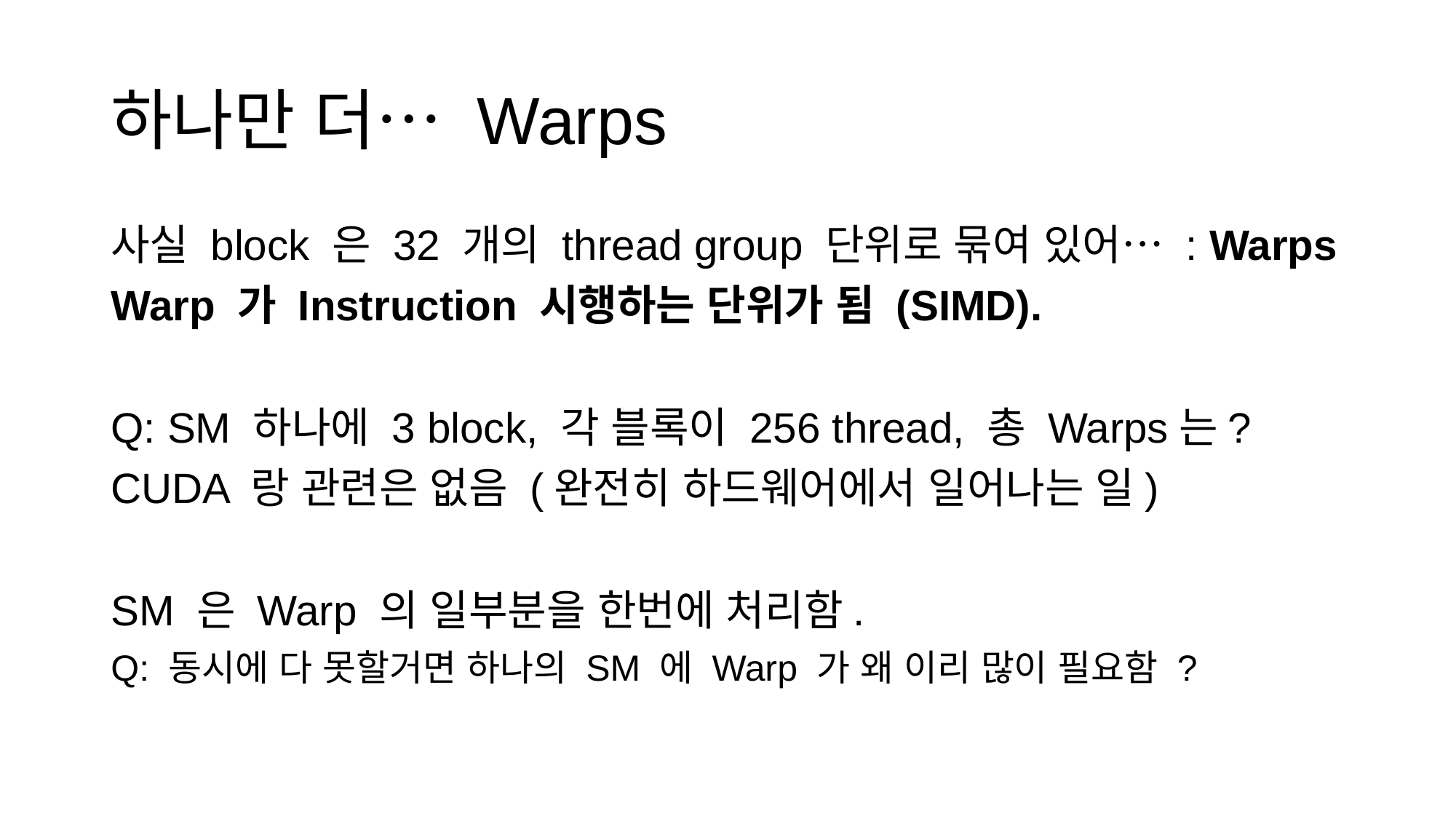

# 하나만 더… Warps
사실 block 은 32 개의 thread group 단위로 묶여 있어… : Warps
Warp 가 Instruction 시행하는 단위가 됨 (SIMD).

Q: SM 하나에 3 block, 각 블록이 256 thread, 총 Warps는?
CUDA 랑 관련은 없음 (완전히 하드웨어에서 일어나는 일)

SM 은 Warp 의 일부분을 한번에 처리함.
Q: 동시에 다 못할거면 하나의 SM 에 Warp 가 왜 이리 많이 필요함 ?